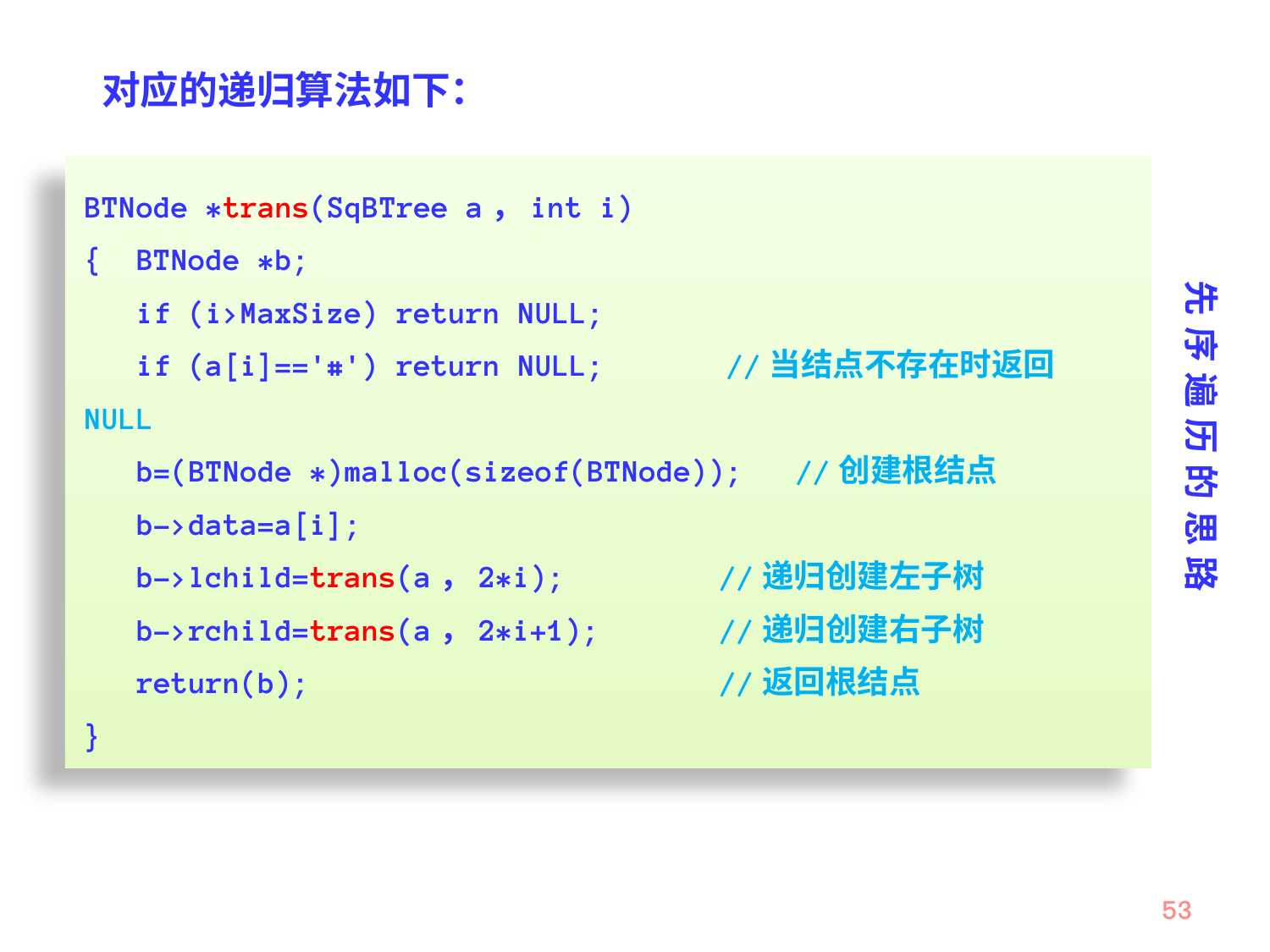

对应的递归算法如下：
BTNode *trans(SqBTree a，int i)
{  BTNode *b;
   if (i>MaxSize) return NULL;
   if (a[i]=='#') return NULL;       //当结点不存在时返回NULL
   b=(BTNode *)malloc(sizeof(BTNode));   //创建根结点
   b->data=a[i];
   b->lchild=trans(a，2*i);		//递归创建左子树
   b->rchild=trans(a，2*i+1);  	//递归创建右子树
   return(b);				//返回根结点
}
先序遍历的思路
53